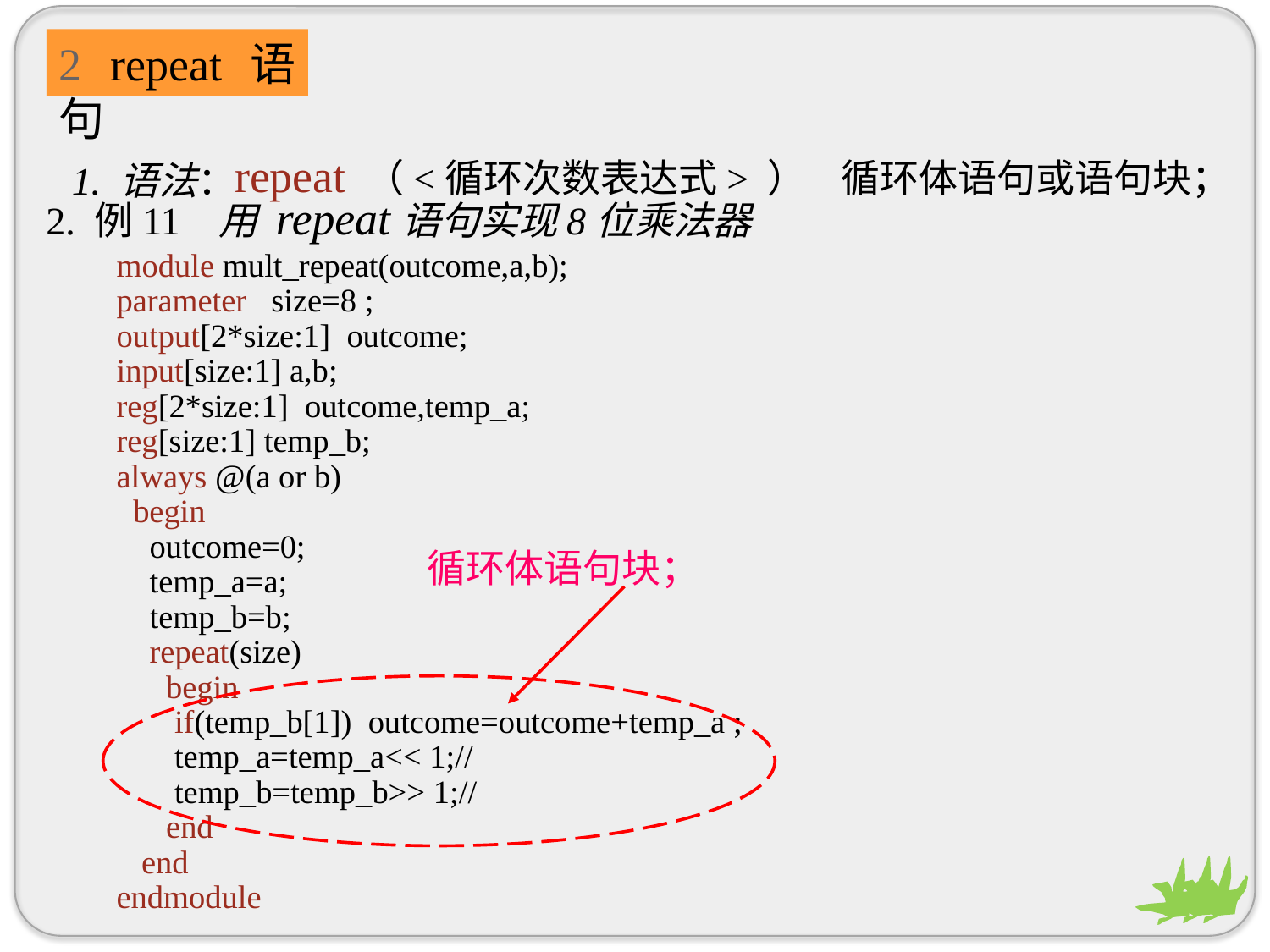

2 repeat语句
repeat （<循环次数表达式> ）    循环体语句或语句块；
1. 语法：
2. 例11   用 repeat语句实现8位乘法器
module mult_repeat(outcome,a,b);
parameter   size=8 ;
output[2*size:1]  outcome;
input[size:1] a,b;
reg[2*size:1]  outcome,temp_a;
reg[size:1] temp_b;
always @(a or b)
  begin
    outcome=0;
    temp_a=a;
    temp_b=b;
    repeat(size)
      begin
       if(temp_b[1])  outcome=outcome+temp_a ;
       temp_a=temp_a<< 1;//
       temp_b=temp_b>> 1;//
      end
   end
endmodule
循环体语句块；

52